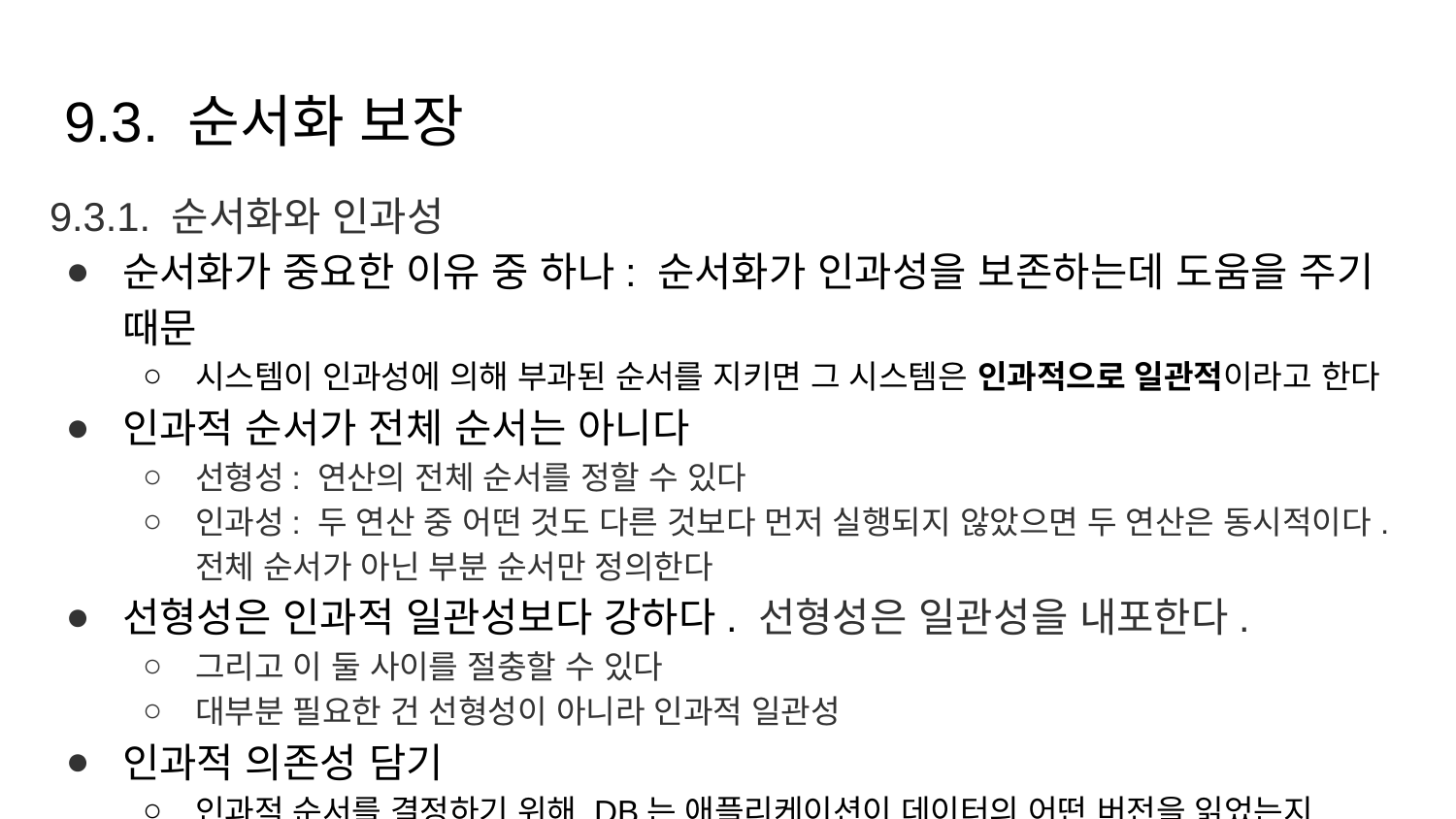

# 9.3. 순서화 보장
9.3.1. 순서화와 인과성
순서화가 중요한 이유 중 하나: 순서화가 인과성을 보존하는데 도움을 주기 때문
시스템이 인과성에 의해 부과된 순서를 지키면 그 시스템은 인과적으로 일관적이라고 한다
인과적 순서가 전체 순서는 아니다
선형성: 연산의 전체 순서를 정할 수 있다
인과성: 두 연산 중 어떤 것도 다른 것보다 먼저 실행되지 않았으면 두 연산은 동시적이다. 전체 순서가 아닌 부분 순서만 정의한다
선형성은 인과적 일관성보다 강하다. 선형성은 일관성을 내포한다.
그리고 이 둘 사이를 절충할 수 있다
대부분 필요한 건 선형성이 아니라 인과적 일관성
인과적 의존성 담기
인과적 순서를 결정하기 위해 DB는 애플리케이션이 데이터의 어떤 버전을 읽었는지 알아야 한다